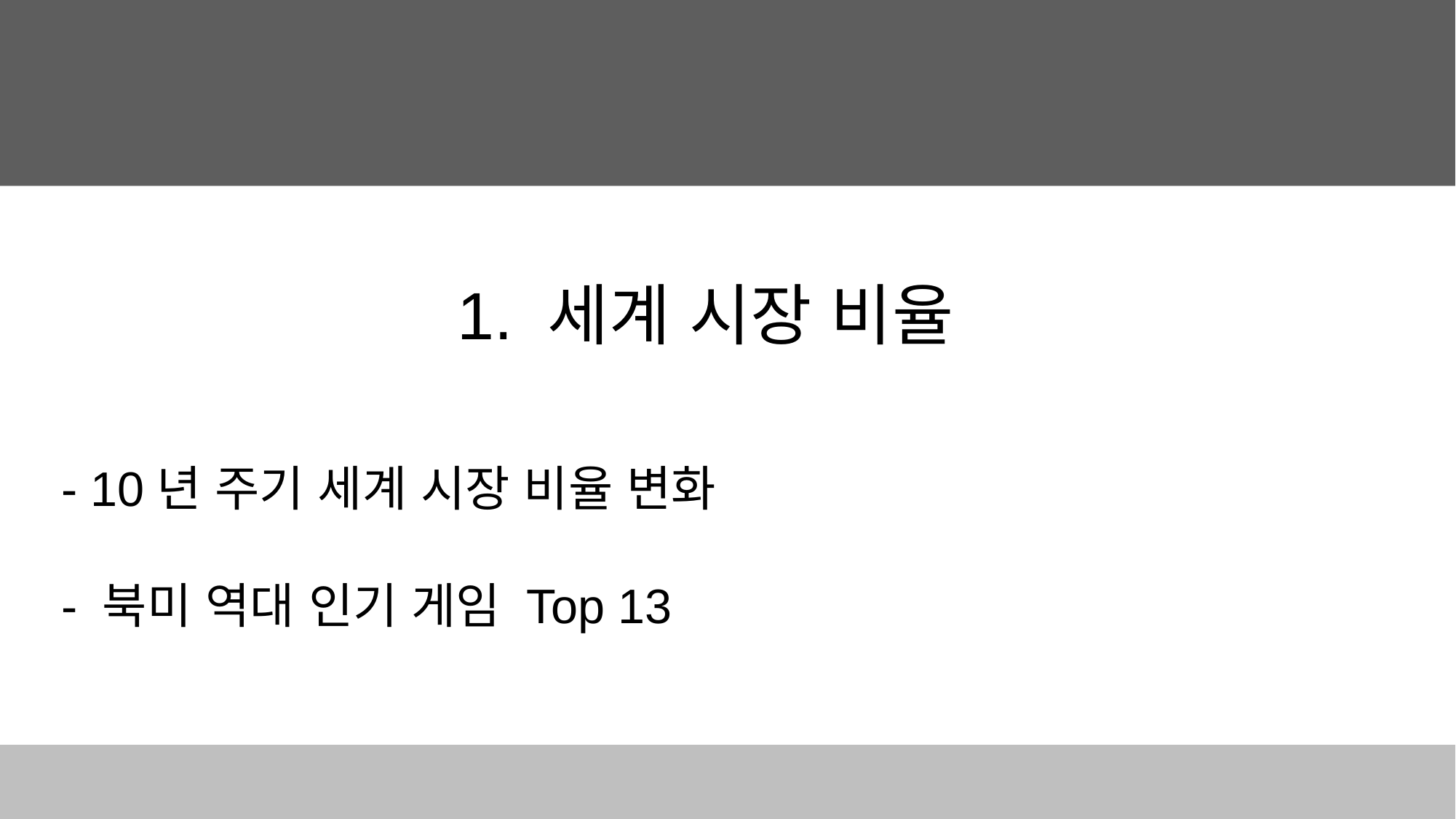

1. 세계 시장 비율
- 10년 주기 세계 시장 비율 변화
- 북미 역대 인기 게임 Top 13